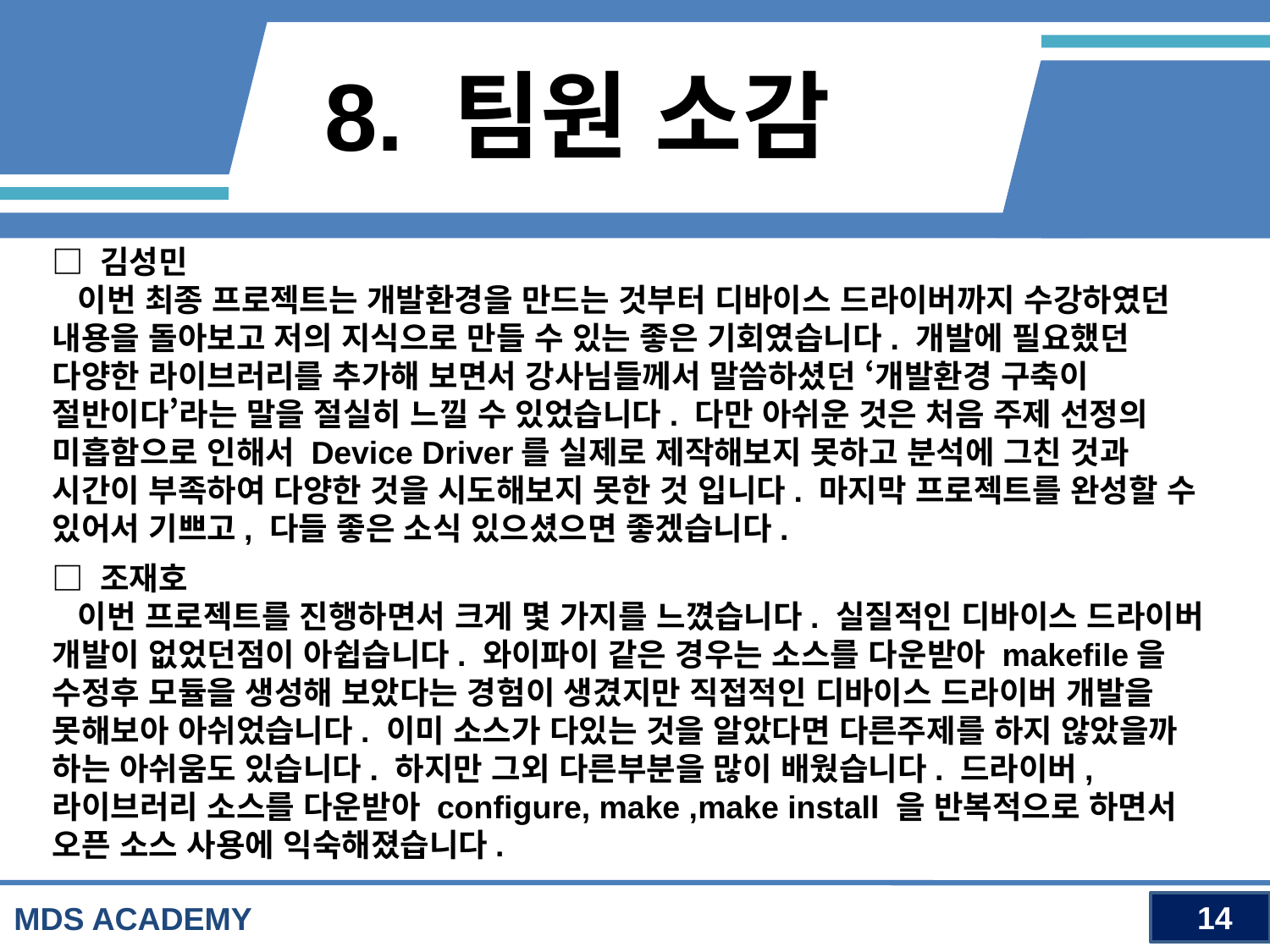

8. 팀원 소감

□ 김성민
  이번 최종 프로젝트는 개발환경을 만드는 것부터 디바이스 드라이버까지 수강하였던 내용을 돌아보고 저의 지식으로 만들 수 있는 좋은 기회였습니다. 개발에 필요했던 다양한 라이브러리를 추가해 보면서 강사님들께서 말씀하셨던 ‘개발환경 구축이 절반이다’라는 말을 절실히 느낄 수 있었습니다. 다만 아쉬운 것은 처음 주제 선정의 미흡함으로 인해서 Device Driver를 실제로 제작해보지 못하고 분석에 그친 것과 시간이 부족하여 다양한 것을 시도해보지 못한 것 입니다. 마지막 프로젝트를 완성할 수 있어서 기쁘고, 다들 좋은 소식 있으셨으면 좋겠습니다.

□ 조재호
  이번 프로젝트를 진행하면서 크게 몇 가지를 느꼈습니다. 실질적인 디바이스 드라이버 개발이 없었던점이 아쉽습니다. 와이파이 같은 경우는 소스를 다운받아 makefile을 수정후 모듈을 생성해 보았다는 경험이 생겼지만 직접적인 디바이스 드라이버 개발을 못해보아 아쉬었습니다. 이미 소스가 다있는 것을 알았다면 다른주제를 하지 않았을까 하는 아쉬움도 있습니다. 하지만 그외 다른부분을 많이 배웠습니다. 드라이버, 라이브러리 소스를 다운받아 configure, make ,make install 을 반복적으로 하면서 오픈 소스 사용에 익숙해졌습니다.

MDS ACADEMY
 14